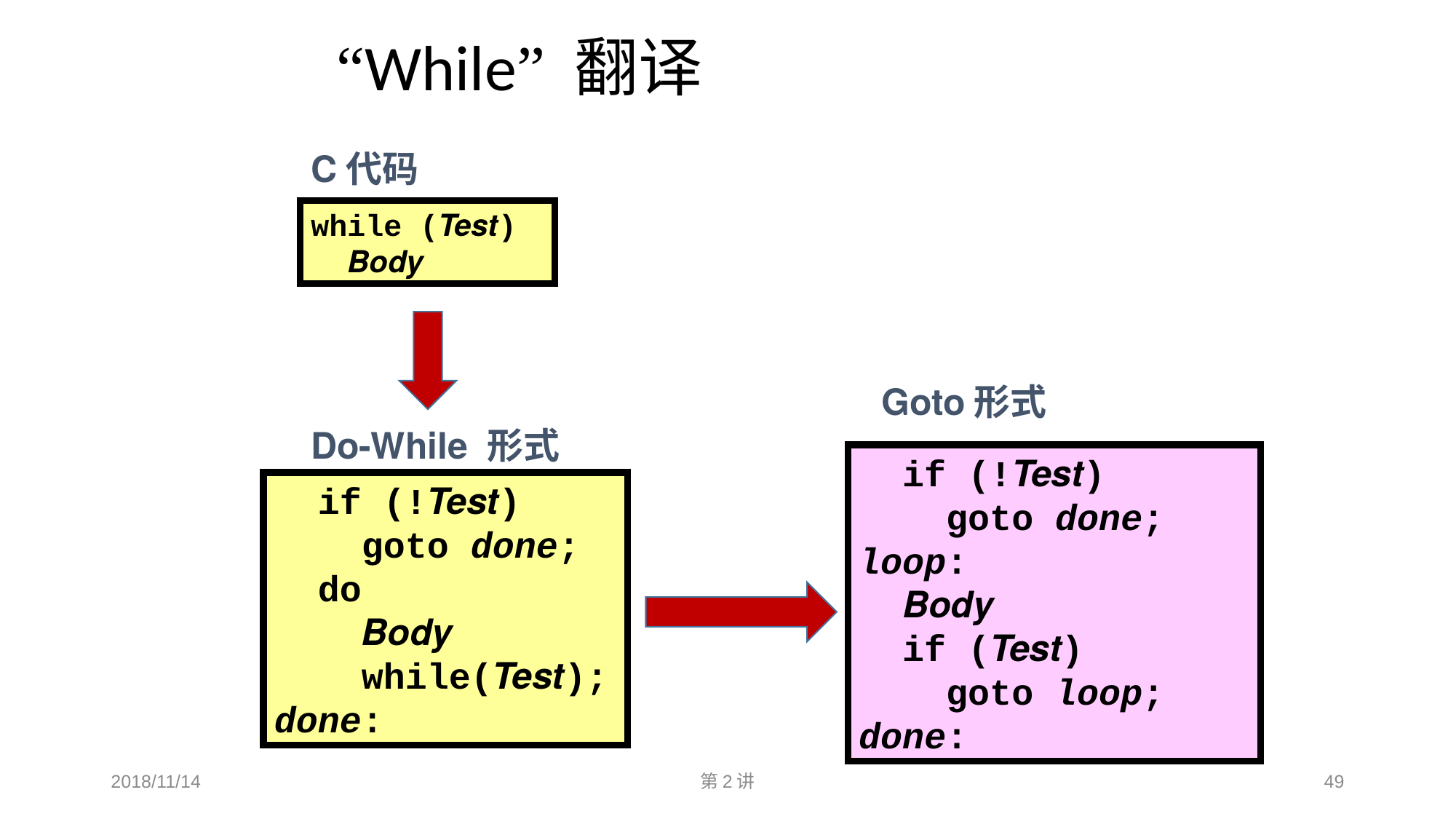

# “While” 翻译
C代码

while (Test)
  Body

Goto形式

Do-While 形式
  if (!Test)
    goto done;
loop:
  Body
  if (Test)
    goto loop;
done:
  if (!Test)
    goto done;
  do
    Body
    while(Test);
done:

2018/11/14
第2讲
49